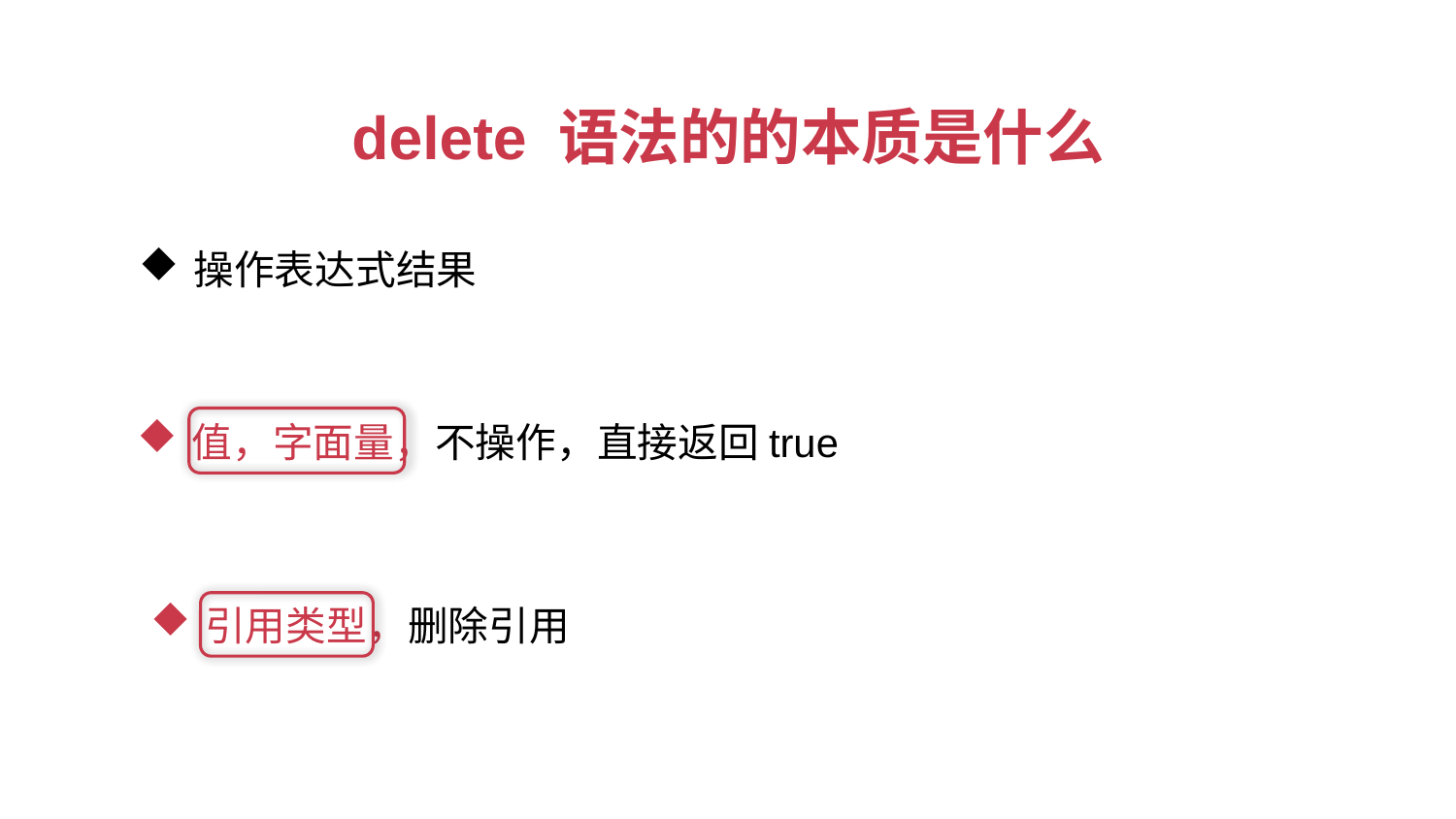

delete 语法的的本质是什么
操作表达式结果

值，字面量，不操作，直接返回true
引用类型，删除引用